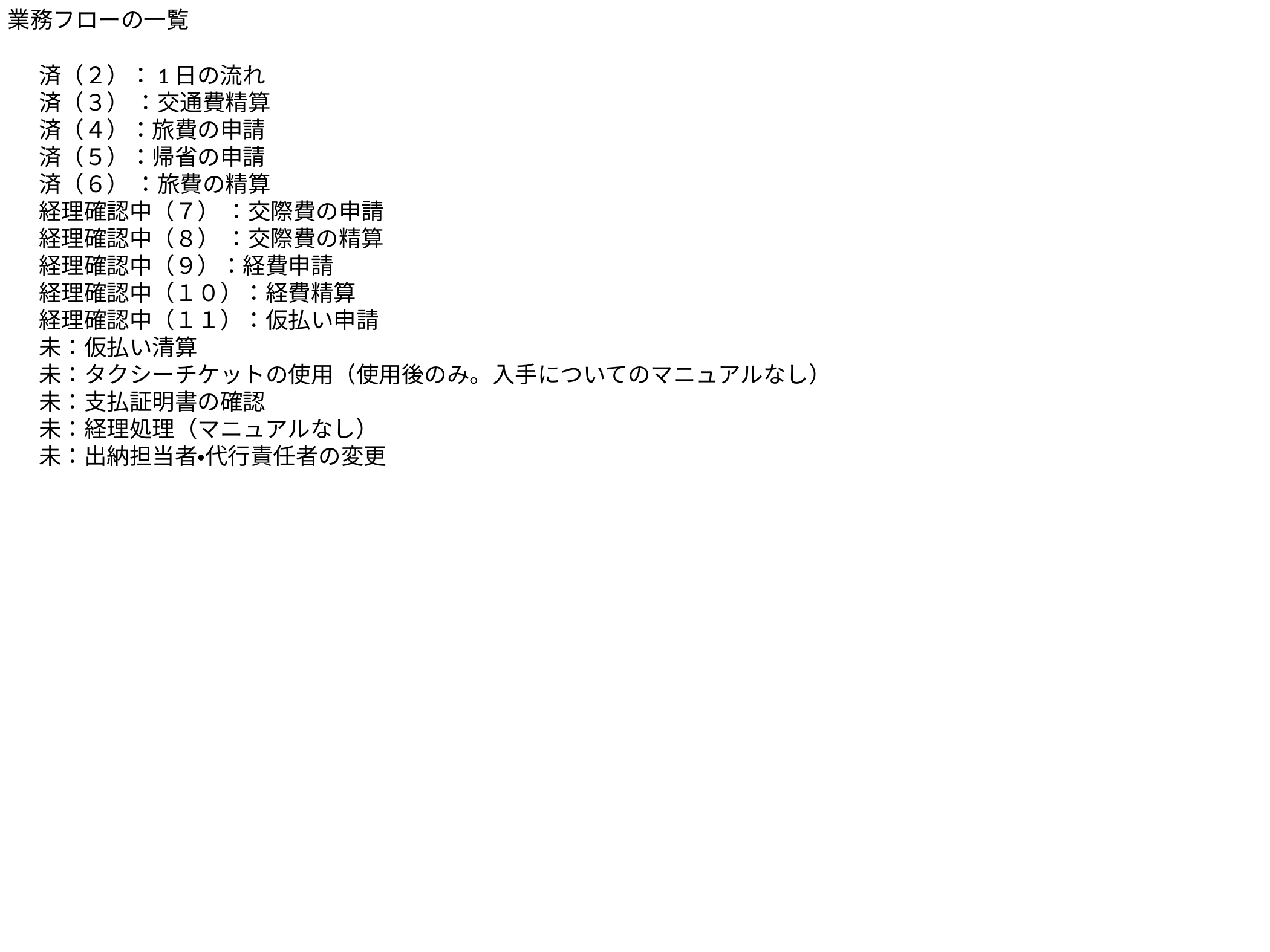

業務フローの一覧
済（２）：1日の流れ
済（３） ：交通費精算
済（４）：旅費の申請
済（５）：帰省の申請
済（６） ：旅費の精算
経理確認中（７） ：交際費の申請
経理確認中（８） ：交際費の精算
経理確認中（９）：経費申請
経理確認中（１０）：経費精算
経理確認中（１１）：仮払い申請
未：仮払い清算
未：タクシーチケットの使用（使用後のみ。入手についてのマニュアルなし）
未：支払証明書の確認
未：経理処理（マニュアルなし）
未：出納担当者・代行責任者の変更